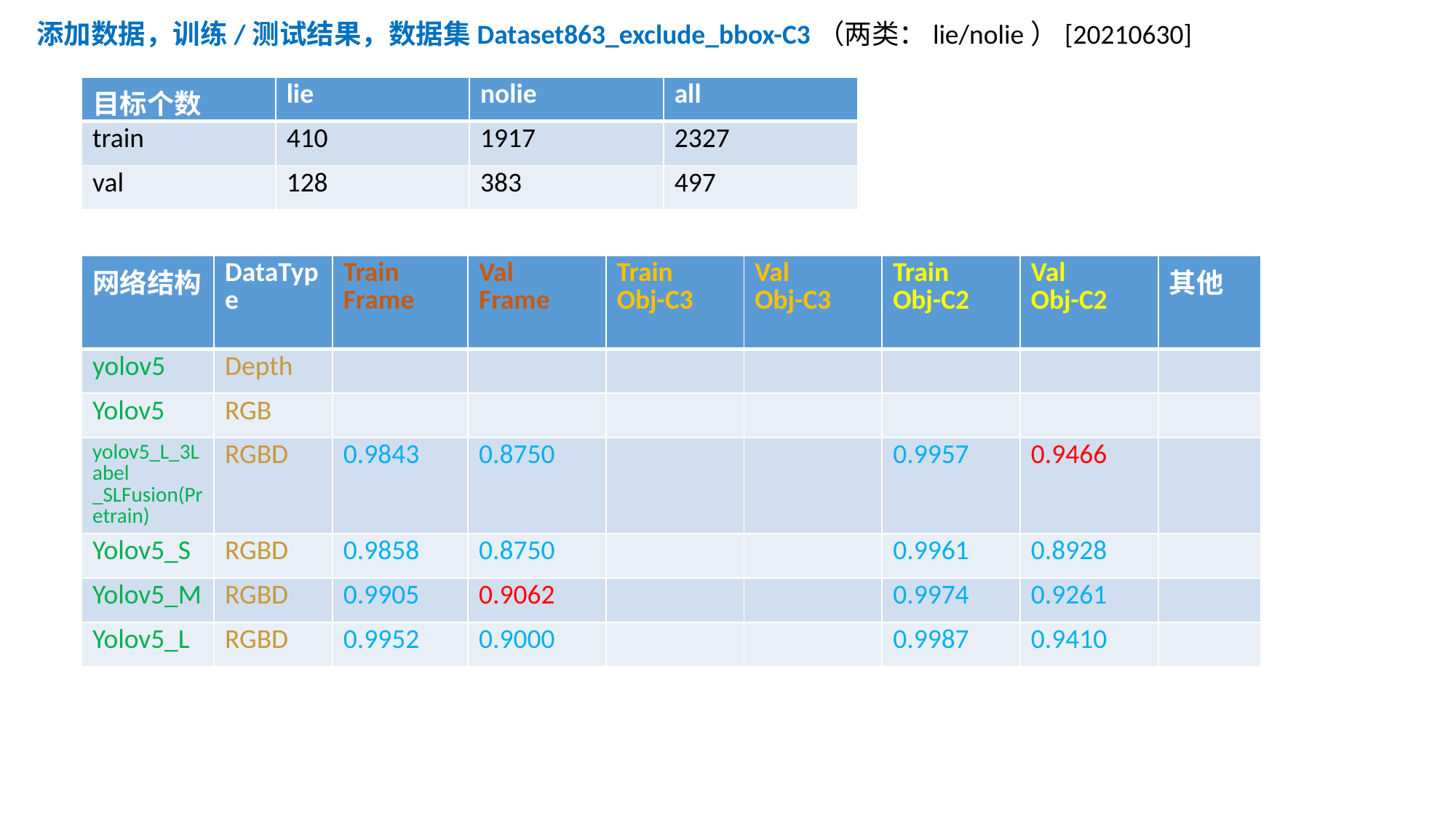

添加数据，训练/测试结果，数据集Dataset863_exclude_bbox-C3（两类：lie/nolie）[20210630]
| 目标个数 | lie | nolie | all |
| --- | --- | --- | --- |
| train | 410 | 1917 | 2327 |
| val | 128 | 383 | 497 |
| 网络结构 | DataType | Train Frame | Val Frame | Train Obj-C3 | Val Obj-C3 | Train Obj-C2 | Val Obj-C2 | 其他 |
| --- | --- | --- | --- | --- | --- | --- | --- | --- |
| yolov5 | Depth |  |  |  |  |  |  |  |
| Yolov5 | RGB |  |  |  |  |  |  |  |
| yolov5\_L\_3Label \_SLFusion(Pretrain) | RGBD | 0.9843 | 0.8750 |  |  | 0.9957 | 0.9466 |  |
| Yolov5\_S | RGBD | 0.9858 | 0.8750 |  |  | 0.9961 | 0.8928 |  |
| Yolov5\_M | RGBD | 0.9905 | 0.9062 |  |  | 0.9974 | 0.9261 |  |
| Yolov5\_L | RGBD | 0.9952 | 0.9000 |  |  | 0.9987 | 0.9410 |  |